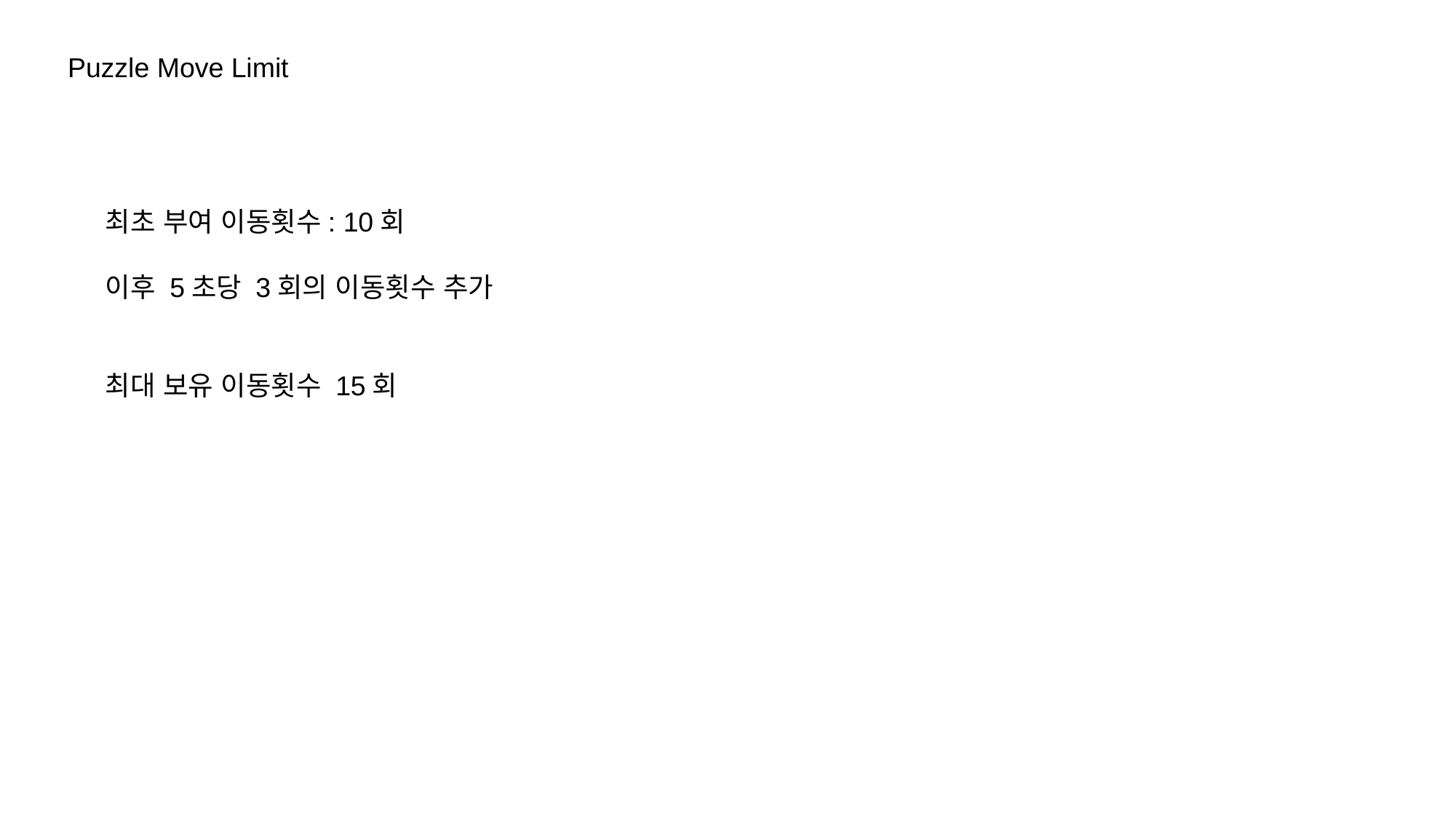

Puzzle Move Limit
최초 부여 이동횟수: 10회

이후 5초당 3회의 이동횟수 추가

최대 보유 이동횟수 15회